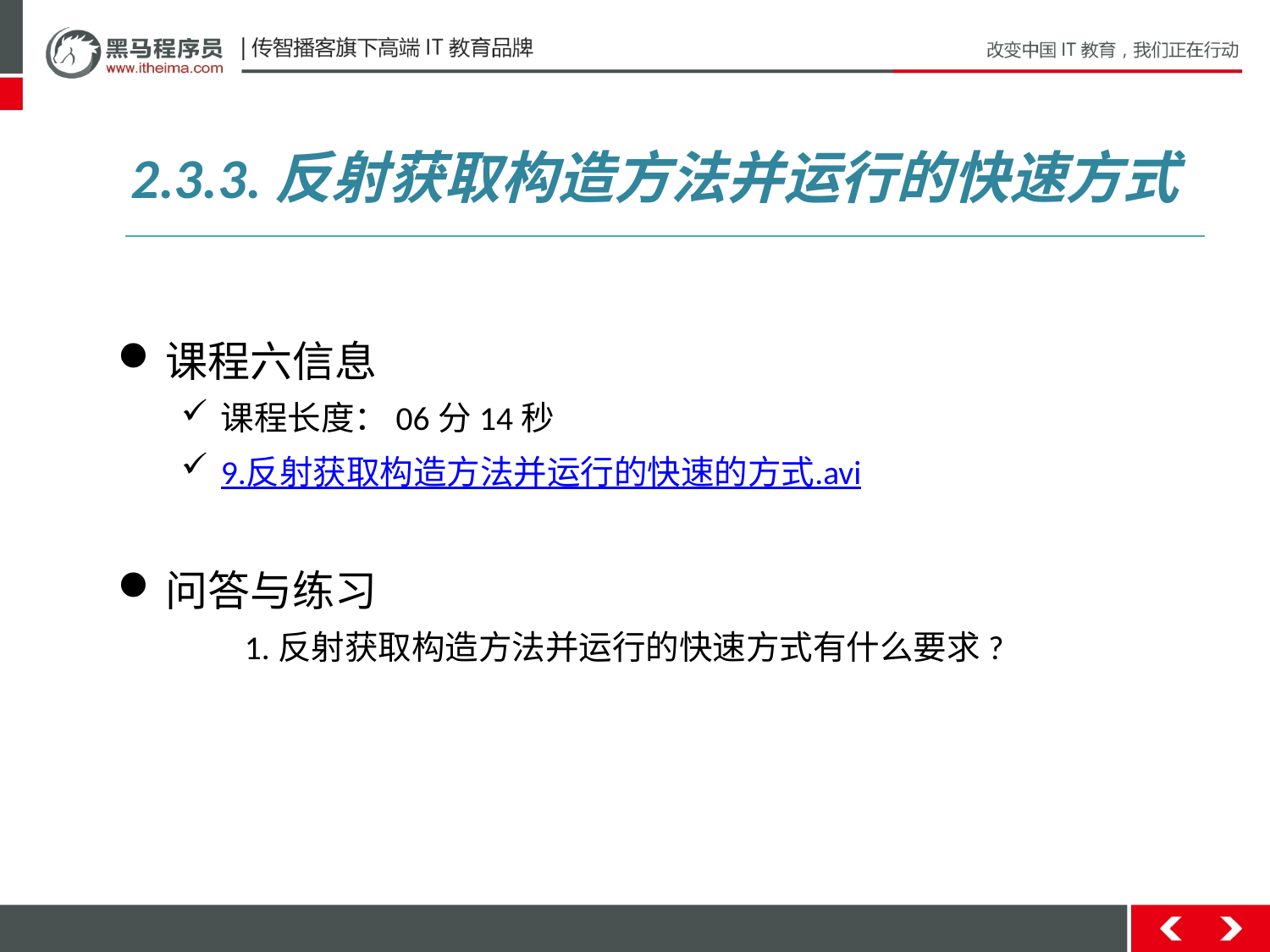

2.3.3.反射获取构造方法并运行的快速方式

课程六信息
课程长度：06分14秒
9.反射获取构造方法并运行的快速的方式.avi

问答与练习
	1.反射获取构造方法并运行的快速方式有什么要求?